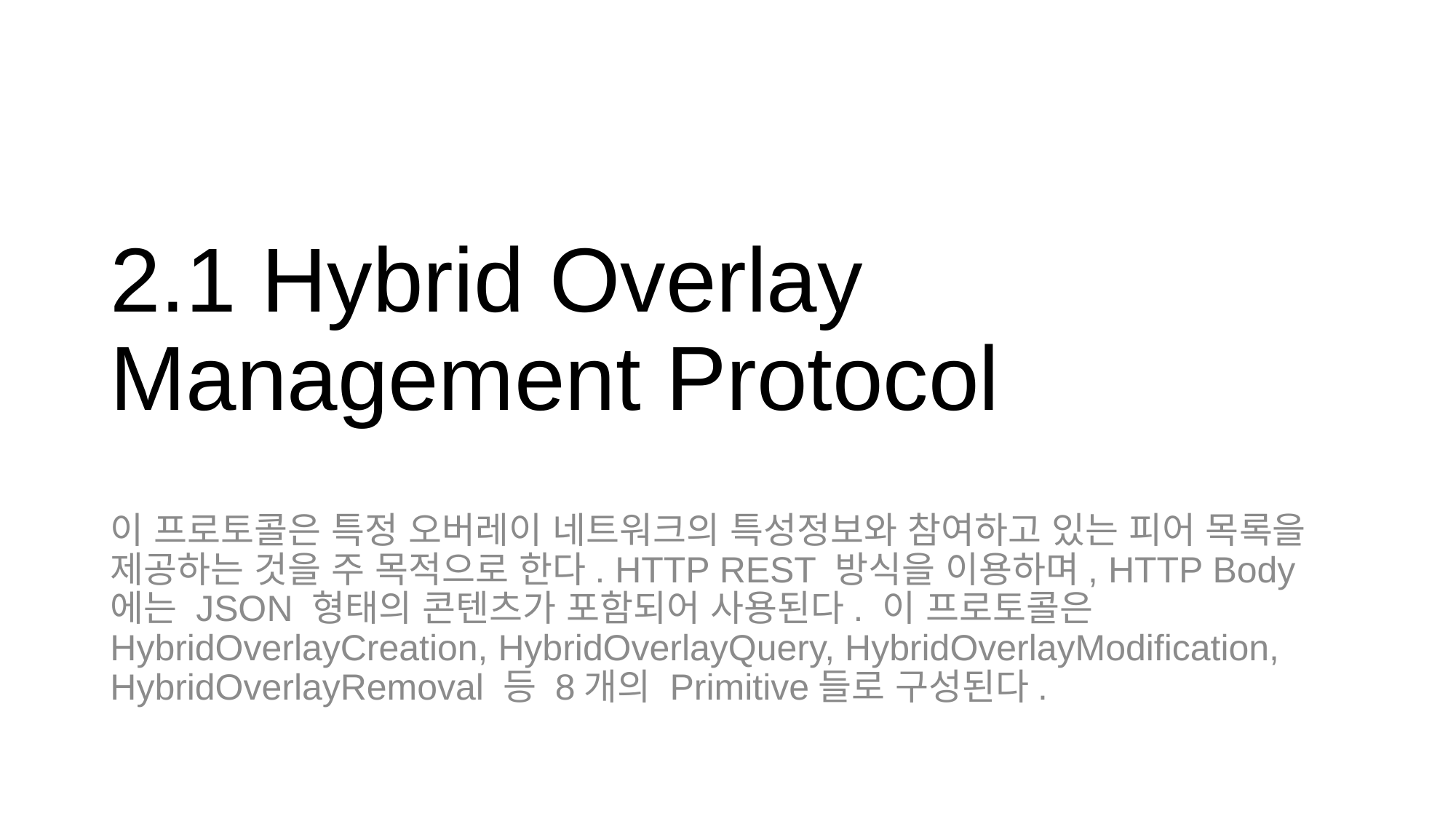

# 2.1 Hybrid Overlay Management Protocol
이 프로토콜은 특정 오버레이 네트워크의 특성정보와 참여하고 있는 피어 목록을 제공하는 것을 주 목적으로 한다. HTTP REST 방식을 이용하며, HTTP Body에는 JSON 형태의 콘텐츠가 포함되어 사용된다. 이 프로토콜은 HybridOverlayCreation, HybridOverlayQuery, HybridOverlayModification, HybridOverlayRemoval 등 8개의 Primitive들로 구성된다.